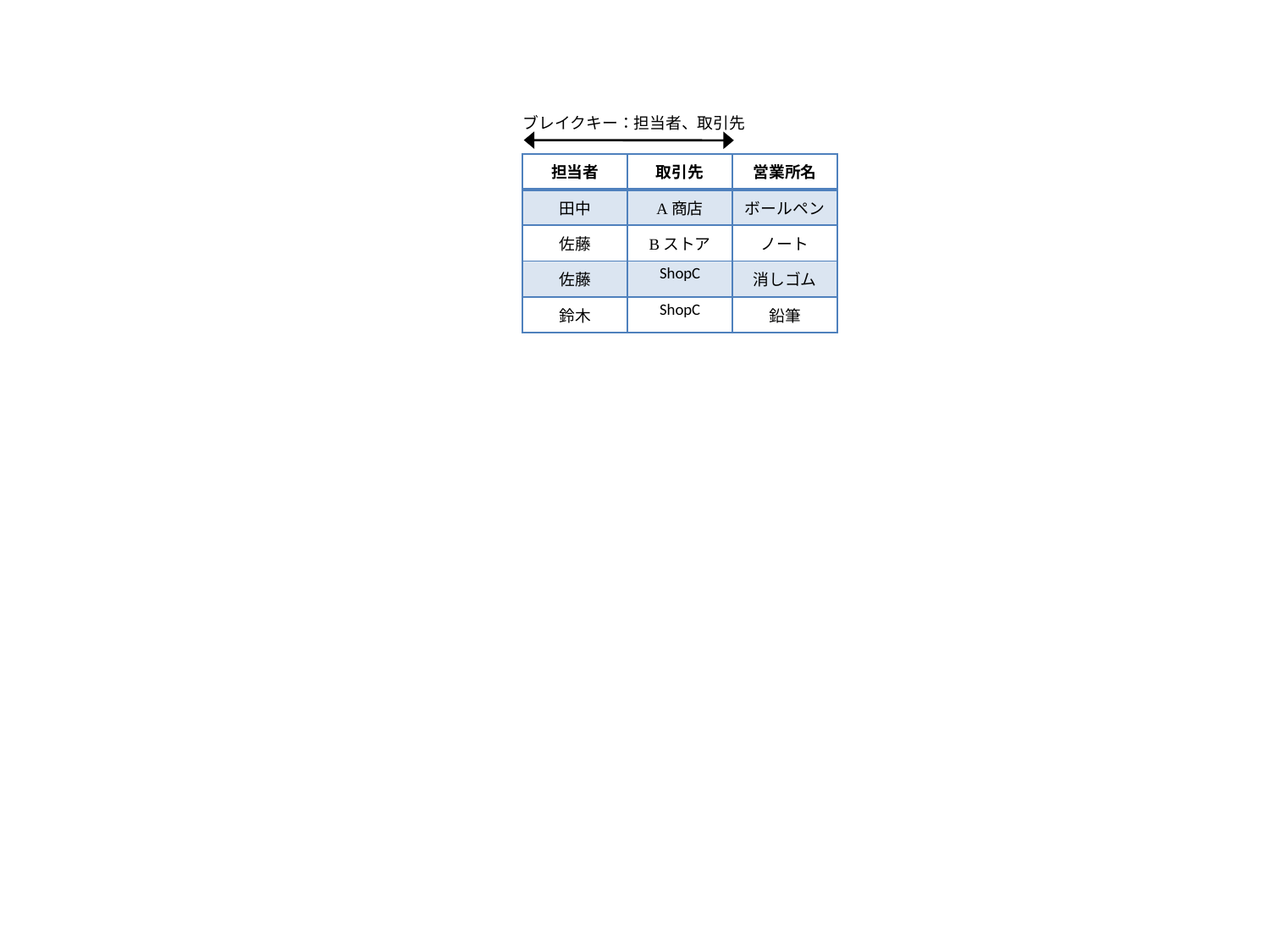

ブレイクキー：担当者、取引先
| 担当者 | 取引先 | 営業所名 |
| --- | --- | --- |
| 田中 | A商店 | ボールペン |
| 佐藤 | Bストア | ノート |
| 佐藤 | ShopC | 消しゴム |
| 鈴木 | ShopC | 鉛筆 |